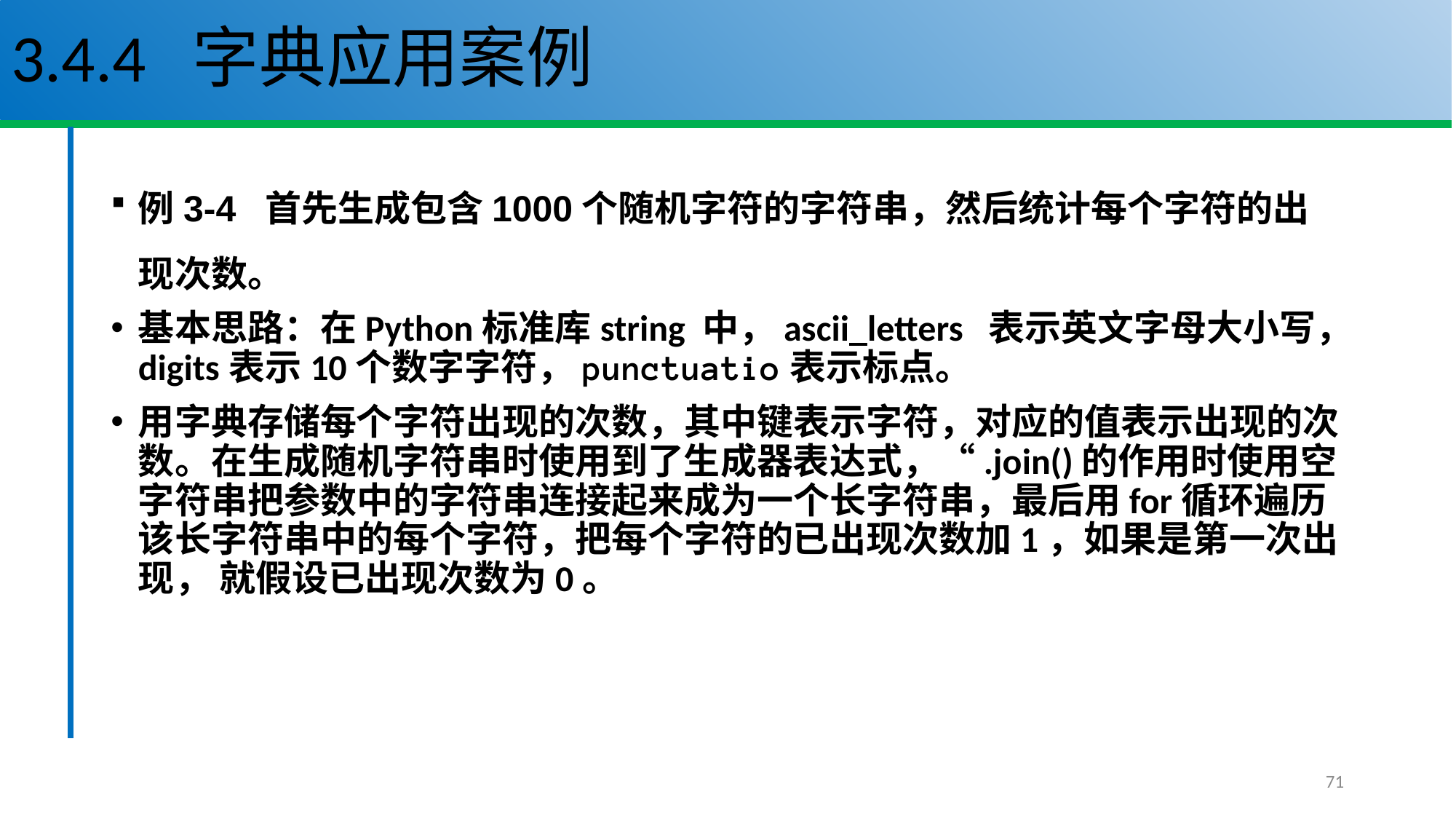

# 3.4.4  字典应用案例
例3-4  首先生成包含1000个随机字符的字符串，然后统计每个字符的出现次数。
基本思路：在Python标准库string 中，ascii_letters  表示英文字母大小写，digits表示10个数字字符，punctuatio表示标点。
用字典存储每个字符出现的次数，其中键表示字符，对应的值表示出现的次数。在生成随机字符串时使用到了生成器表达式，“.join()的作用时使用空字符串把参数中的字符串连接起来成为一个长字符串，最后用for循环遍历该长字符串中的每个字符，把每个字符的已出现次数加1，如果是第一次出现， 就假设已出现次数为0。

71